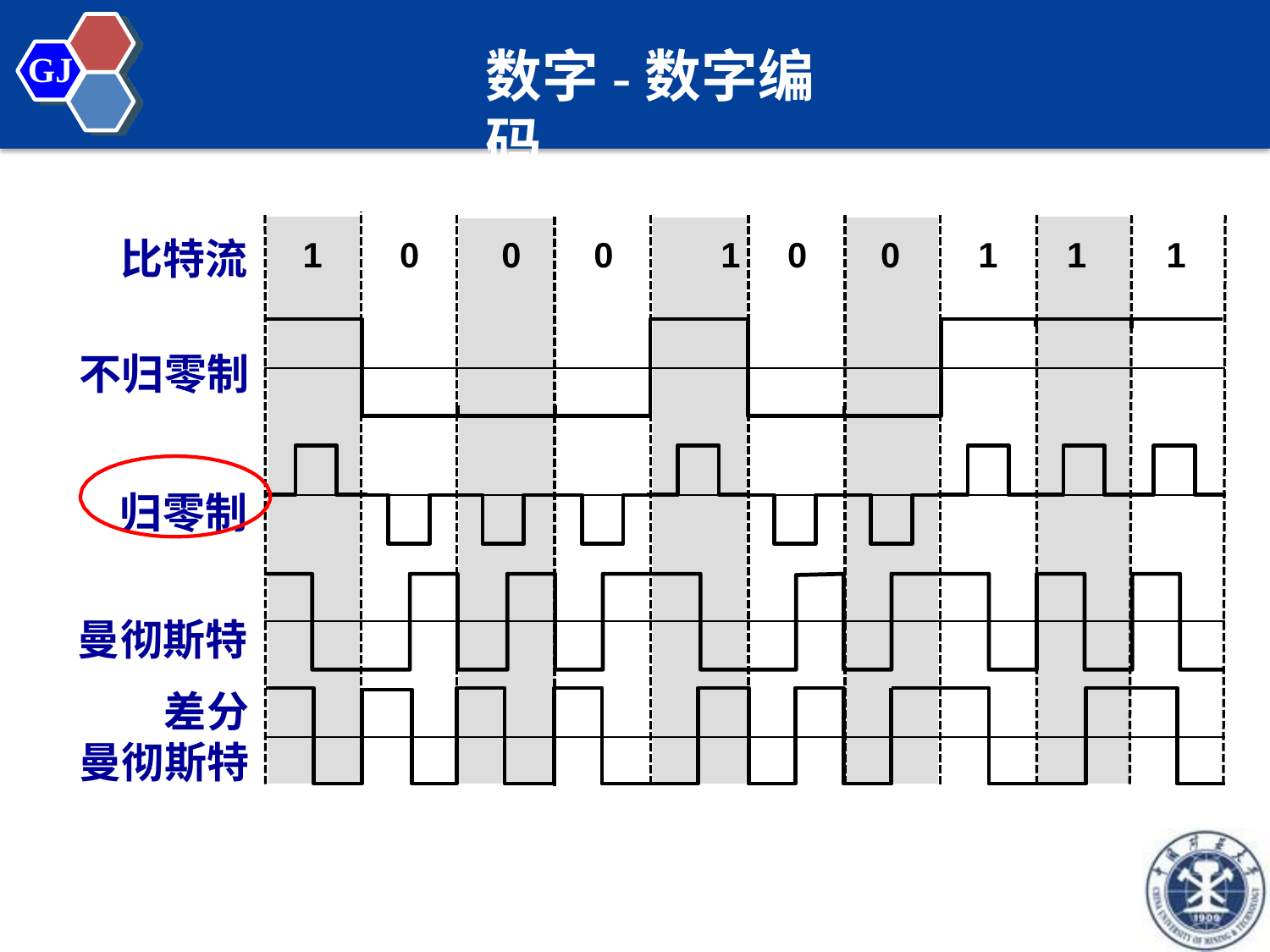

# 数字-数字编码
GJ

1

1

0
0
0	1
0
0
1
1
比特流

不归零制
归零制 曼彻斯特
差分 曼彻斯特